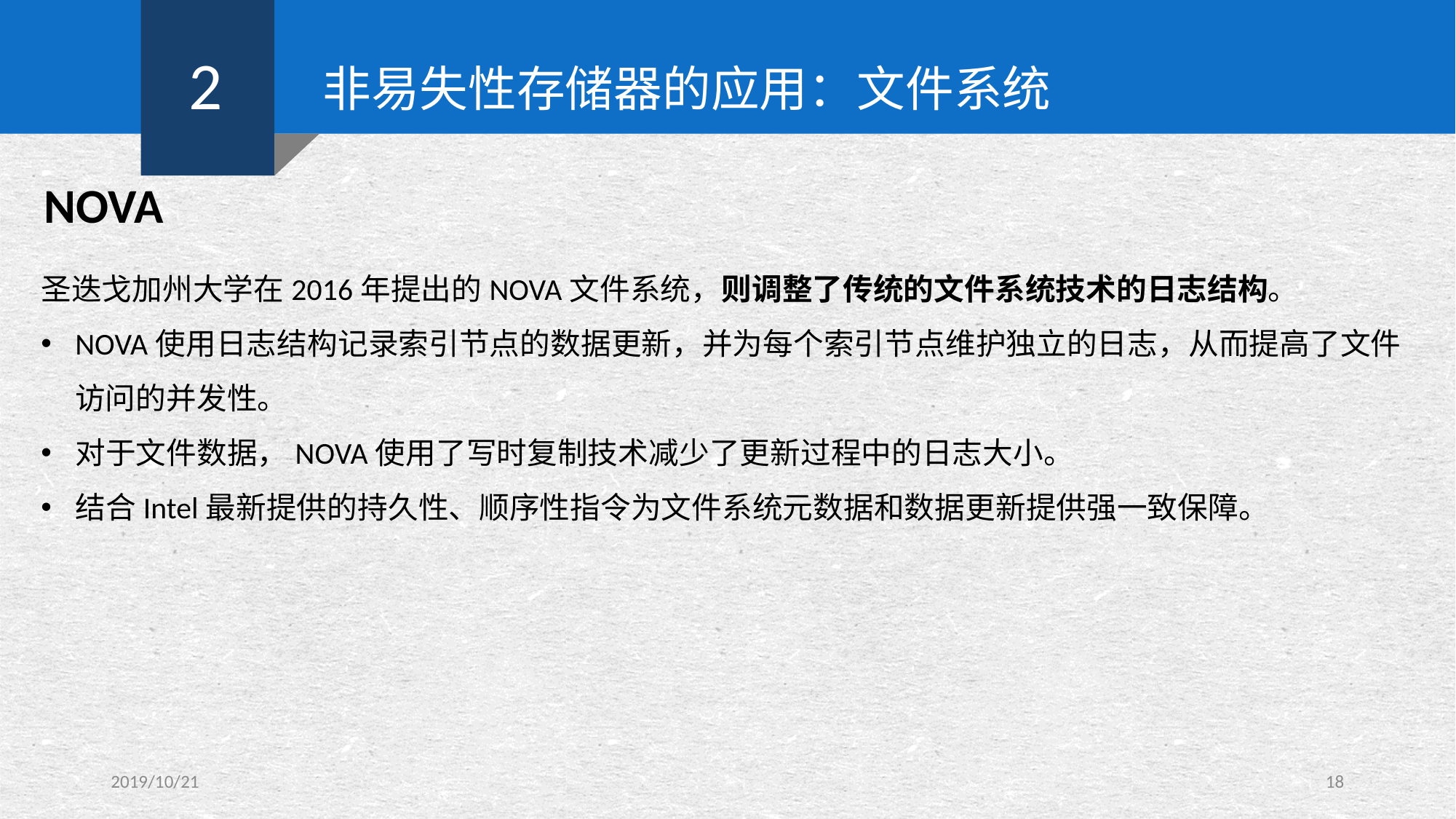

2
非易失性存储器的应用：文件系统

NOVA
圣迭戈加州大学在2016年提出的NOVA文件系统，则调整了传统的文件系统技术的日志结构。
NOVA使用日志结构记录索引节点的数据更新，并为每个索引节点维护独立的日志，从而提高了文件访问的并发性。
对于文件数据，NOVA使用了写时复制技术减少了更新过程中的日志大小。
结合Intel最新提供的持久性、顺序性指令为文件系统元数据和数据更新提供强一致保障。
2019/10/21
18